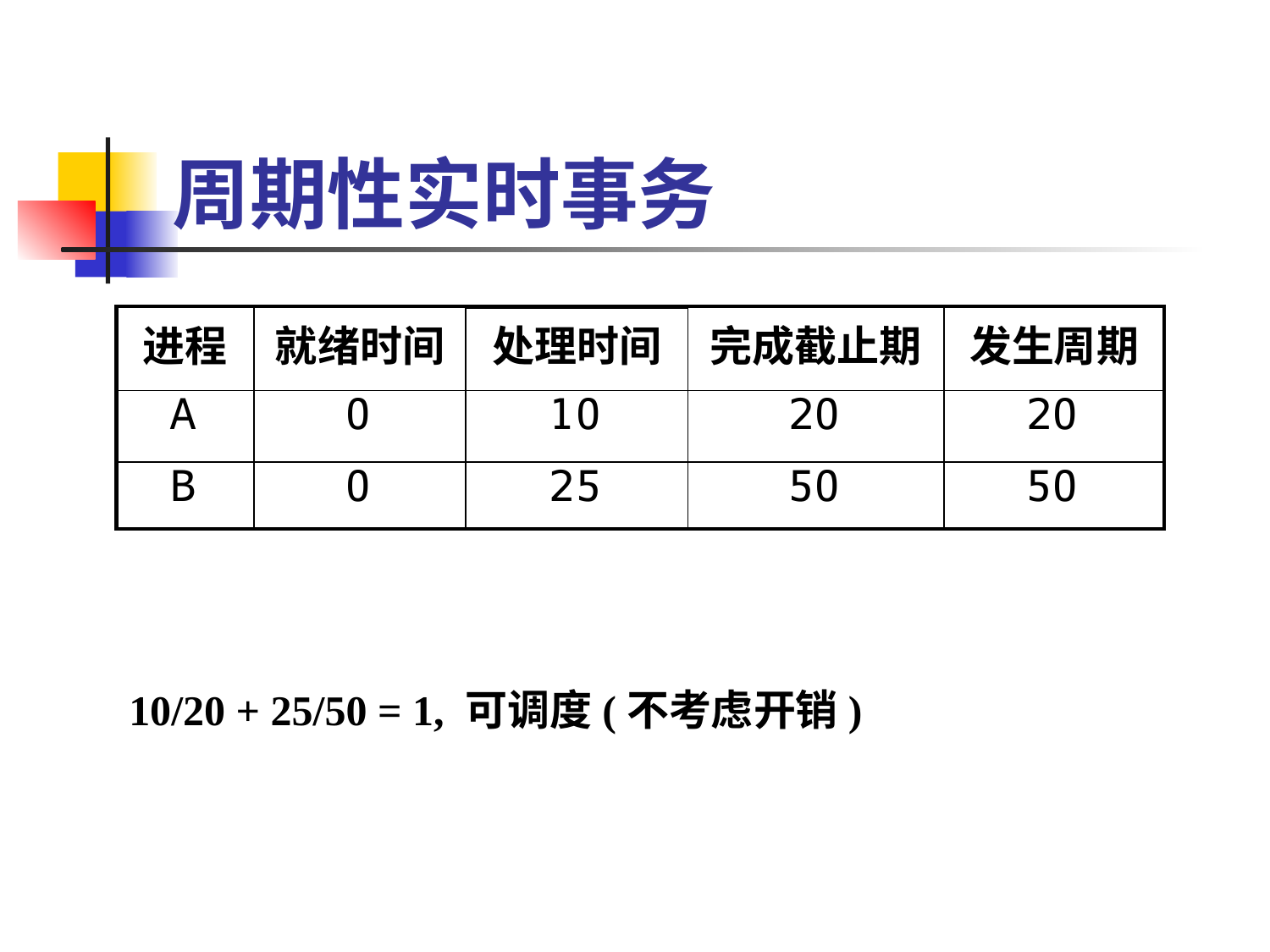

# 周期性实时事务
| 进程 | 就绪时间 | 处理时间 | 完成截止期 | 发生周期 |
| --- | --- | --- | --- | --- |
| A | 0 | 10 | 20 | 20 |
| B | 0 | 25 | 50 | 50 |

10/20 + 25/50 = 1, 可调度(不考虑开销)